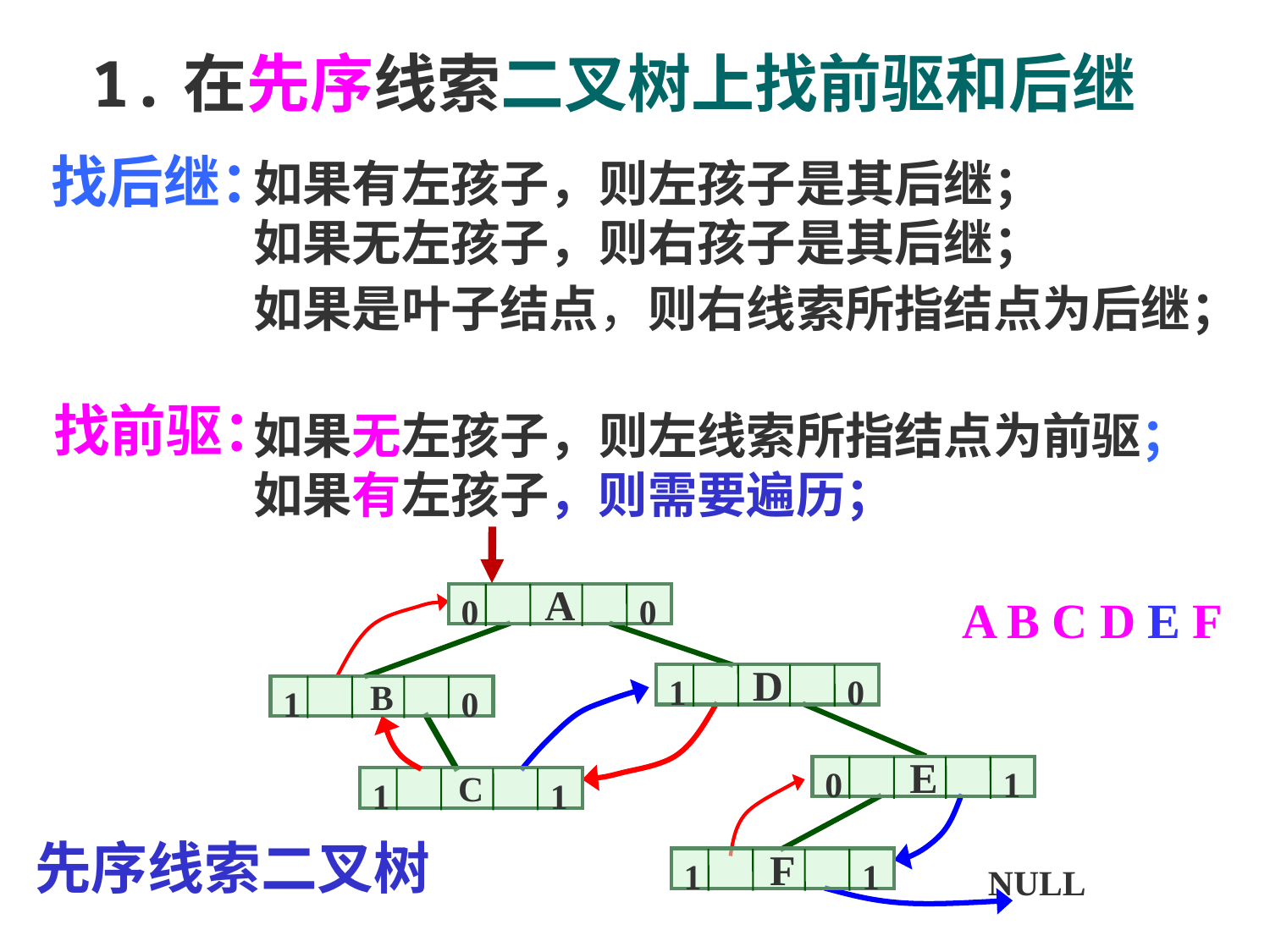

1.在先序线索二叉树上找前驱和后继
找后继：
如果有左孩子，则左孩子是其后继；
如果无左孩子，则右孩子是其后继；
如果是叶子结点，则右线索所指结点为后继；
找前驱：
如果无左孩子，则左线索所指结点为前驱；
如果有左孩子，则需要遍历；
A B C D E F
A

0
0

1
0
D

B

1
0

0
1
E

C

1
1

1
1
F

NULL

先序线索二叉树